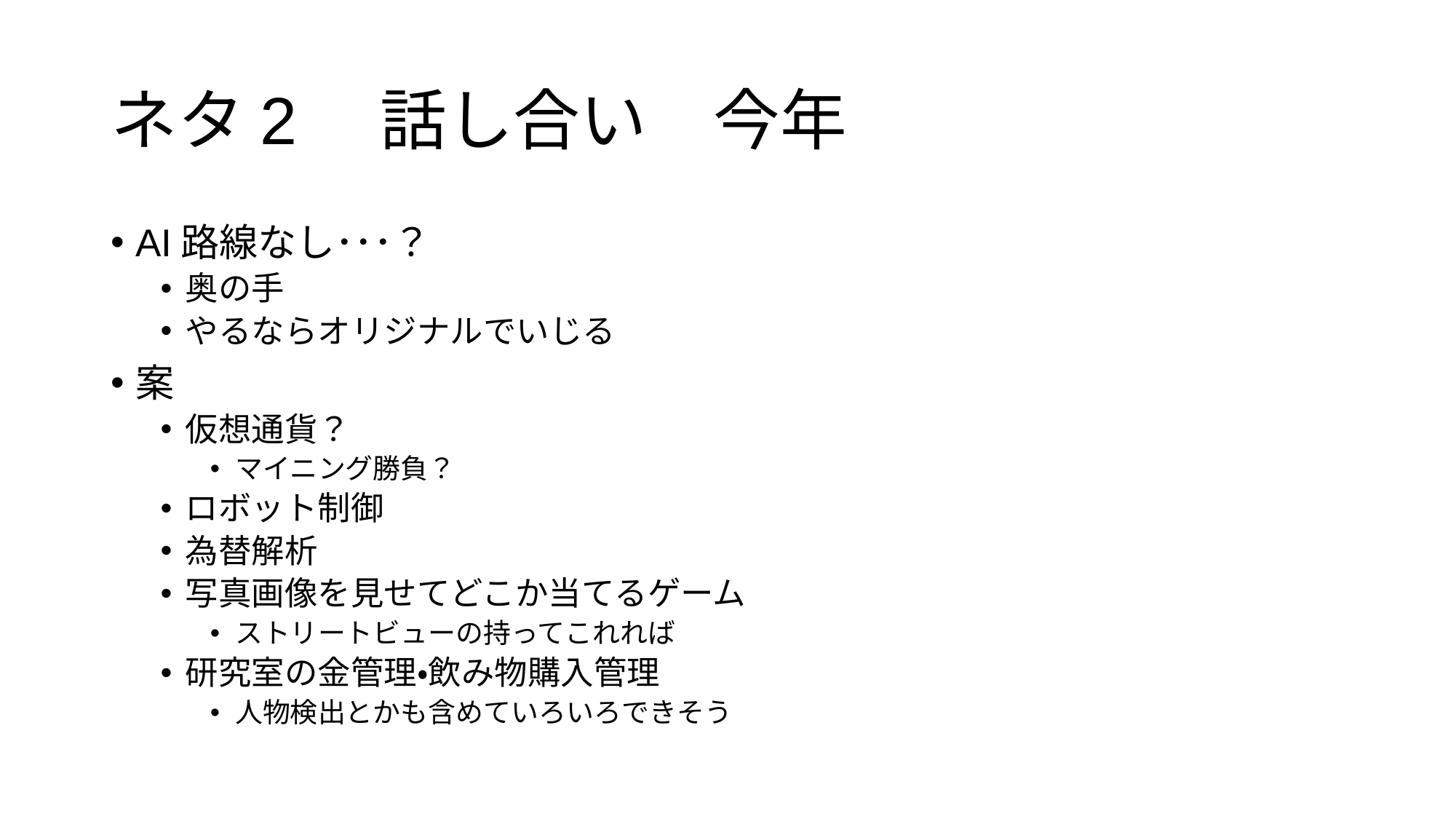

# ネタ2　話し合い　今年
AI路線なし･･･？
奥の手
やるならオリジナルでいじる
案
仮想通貨？
マイニング勝負？
ロボット制御
為替解析
写真画像を見せてどこか当てるゲーム
ストリートビューの持ってこれれば
研究室の金管理・飲み物購入管理
人物検出とかも含めていろいろできそう